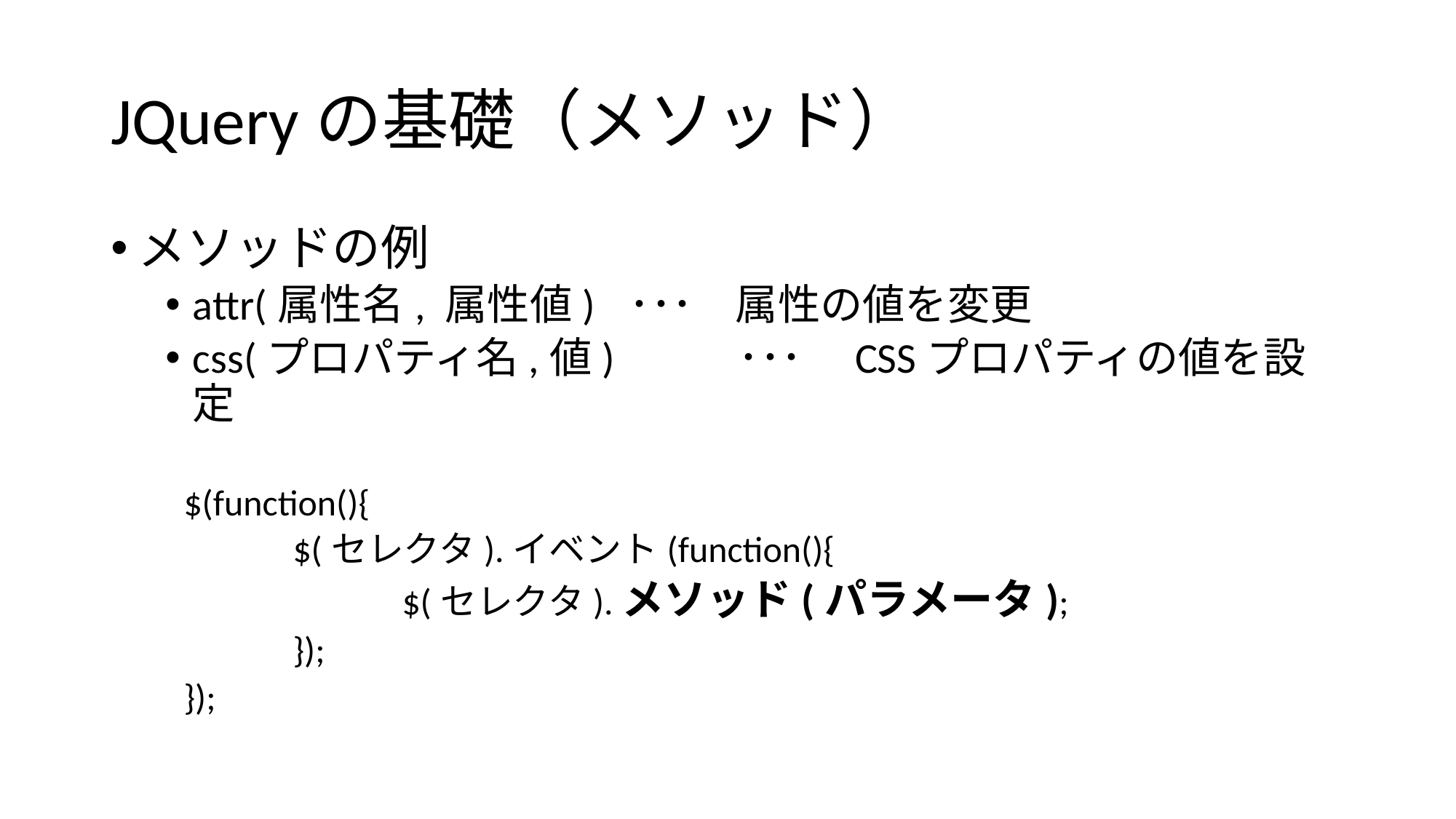

# JQueryの基礎（メソッド）
メソッドの例
attr(属性名, 属性値)	･･･　属性の値を変更
css(プロパティ名,値)		･･･　CSSプロパティの値を設定

$(function(){
	$(セレクタ).イベント(function(){
		$(セレクタ).メソッド(パラメータ);
 	});
});